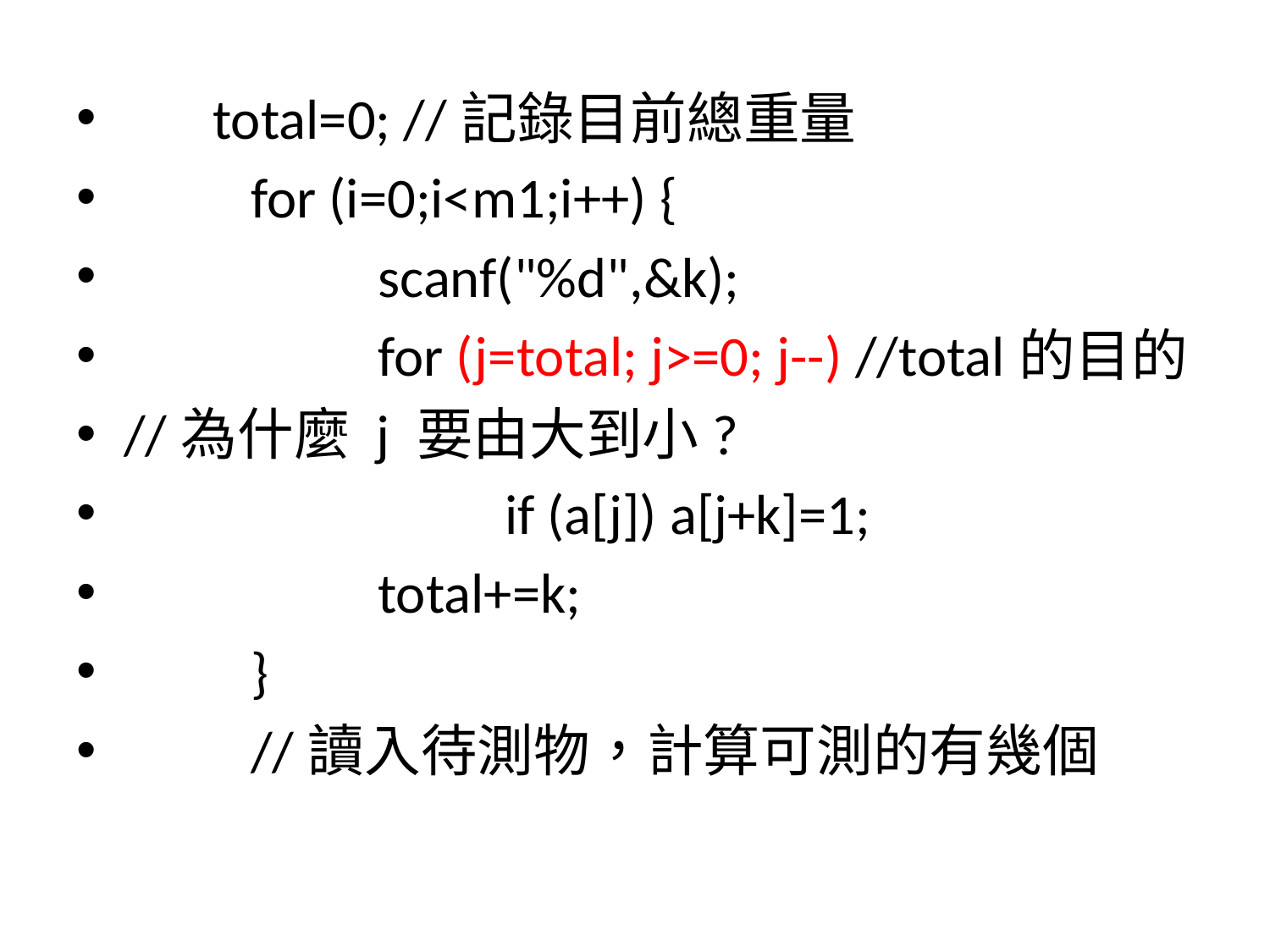

total=0; //記錄目前總重量
	for (i=0;i<m1;i++) {
		scanf("%d",&k);
		for (j=total; j>=0; j--) //total的目的
//為什麼 j 要由大到小?
			if (a[j]) a[j+k]=1;
		total+=k;
	}
	//讀入待測物，計算可測的有幾個